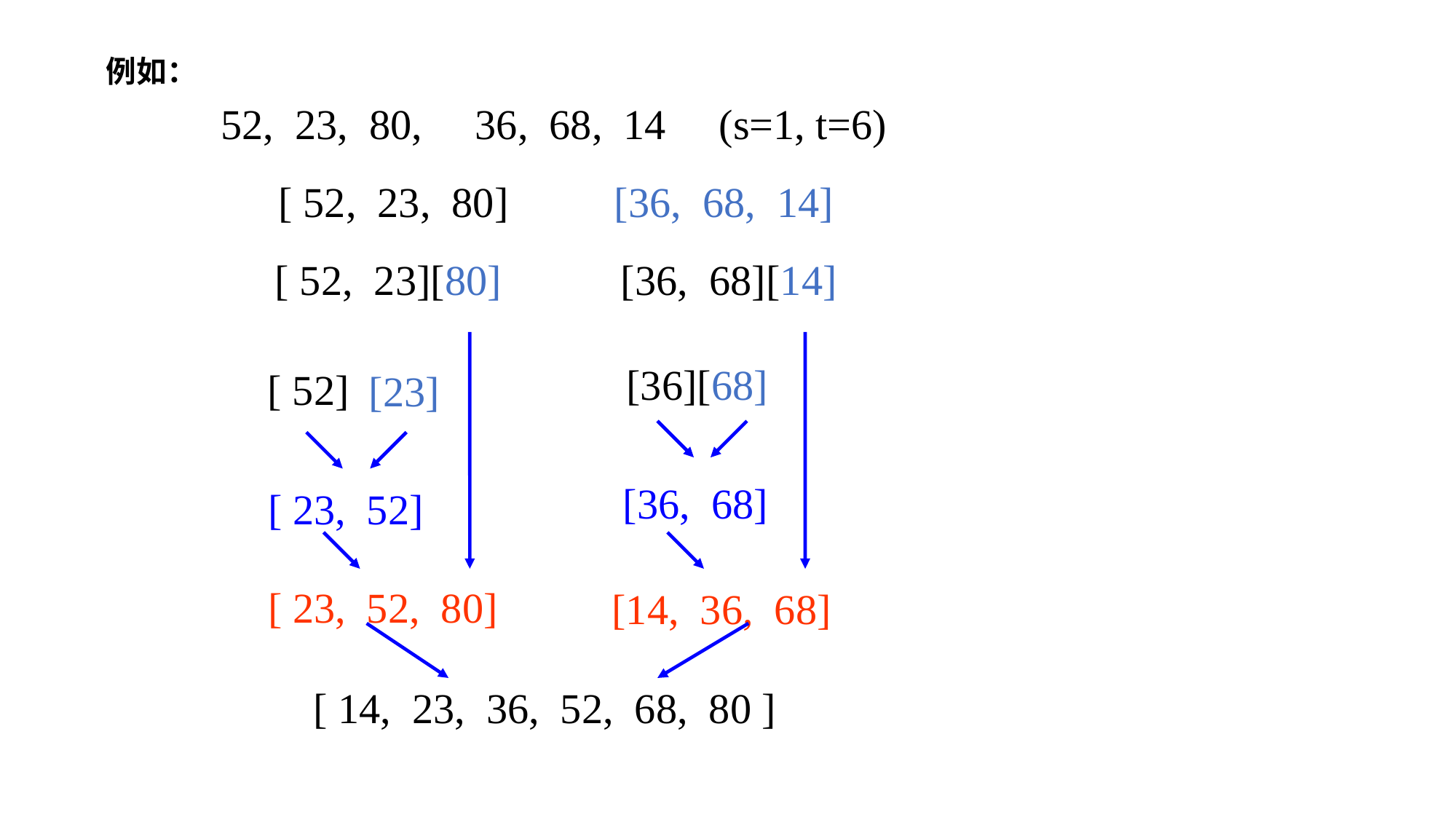

例如：
52,  23,  80,     36,  68,  14     (s=1, t=6)
[ 52,  23,  80]          [36,  68,  14]
[ 52,  23][80]
[36,  68][14]

[36][68]
[ 52]
[23]

[36,  68]
[ 23,  52]

[ 23,  52,  80]
[14,  36,  68]

[ 14,  23,  36,  52,  68,  80 ]